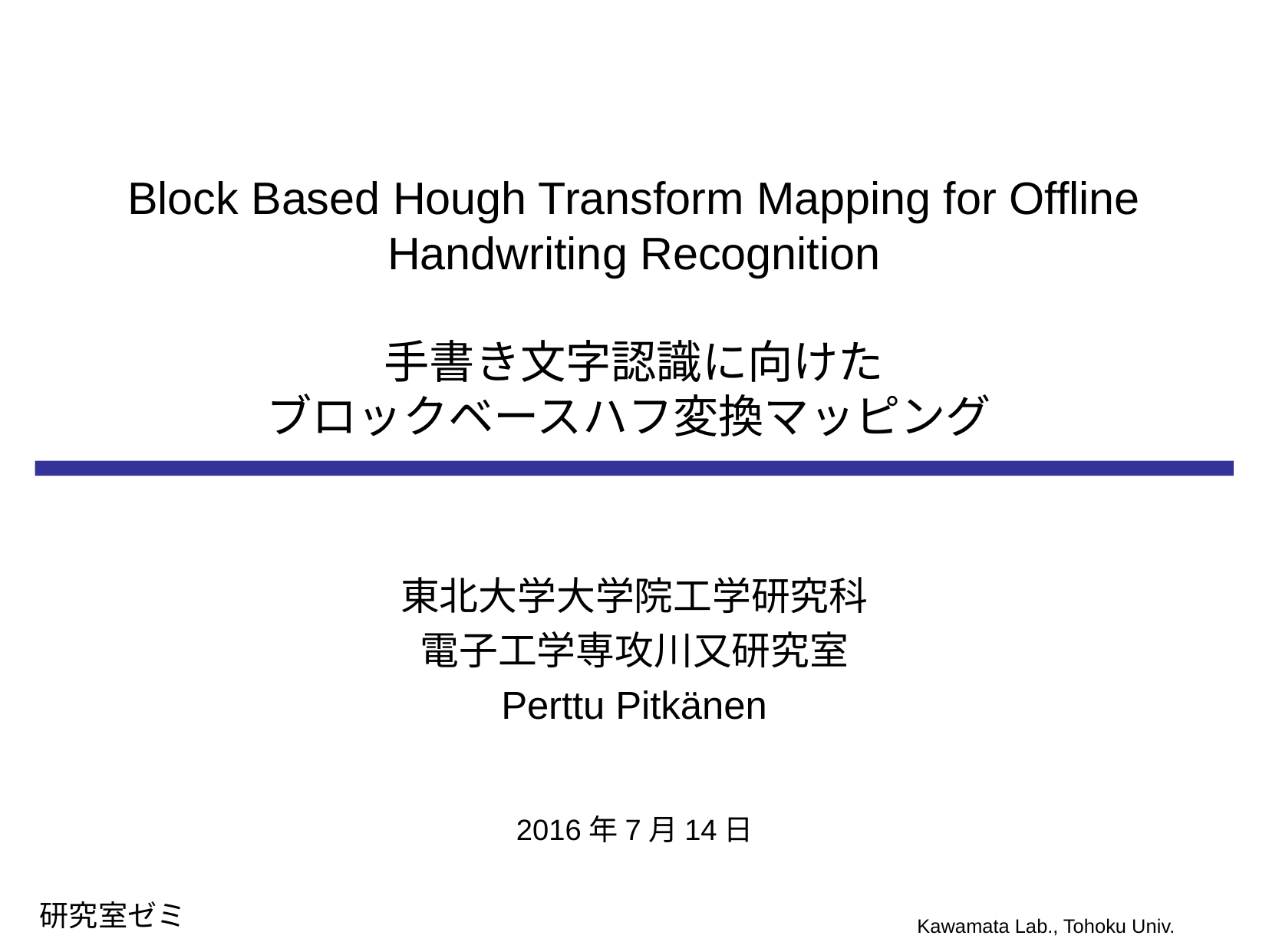

# Block Based Hough Transform Mapping for Offline Handwriting Recognition 手書き文字認識に向けた ブロックベースハフ変換マッピング
東北大学大学院工学研究科
電子工学専攻川又研究室
Perttu Pitkänen
2016年7月14日
研究室ゼミ